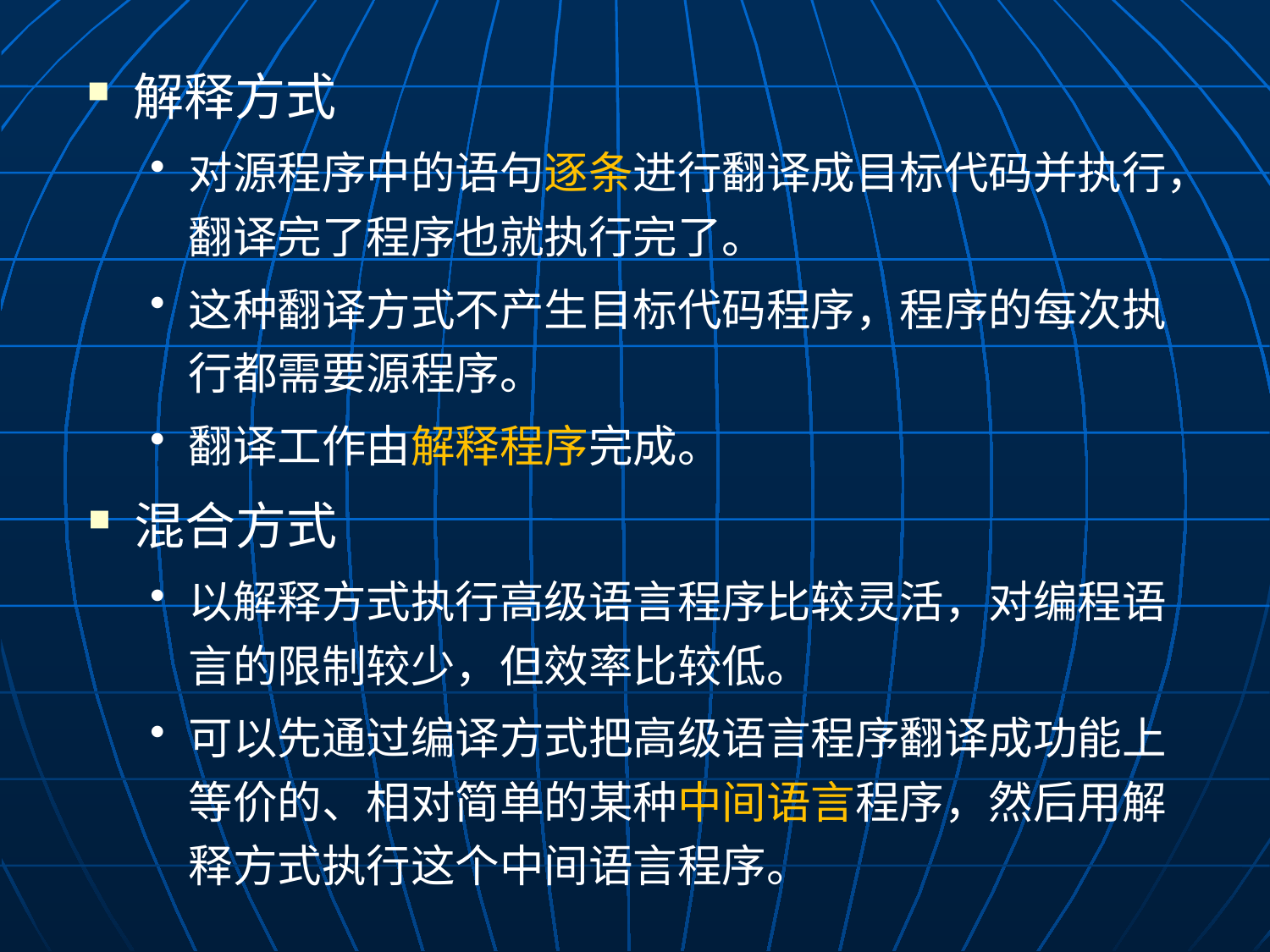

解释方式
对源程序中的语句逐条进行翻译成目标代码并执行，翻译完了程序也就执行完了。
这种翻译方式不产生目标代码程序，程序的每次执行都需要源程序。
翻译工作由解释程序完成。
混合方式
以解释方式执行高级语言程序比较灵活，对编程语言的限制较少，但效率比较低。
可以先通过编译方式把高级语言程序翻译成功能上等价的、相对简单的某种中间语言程序，然后用解释方式执行这个中间语言程序。